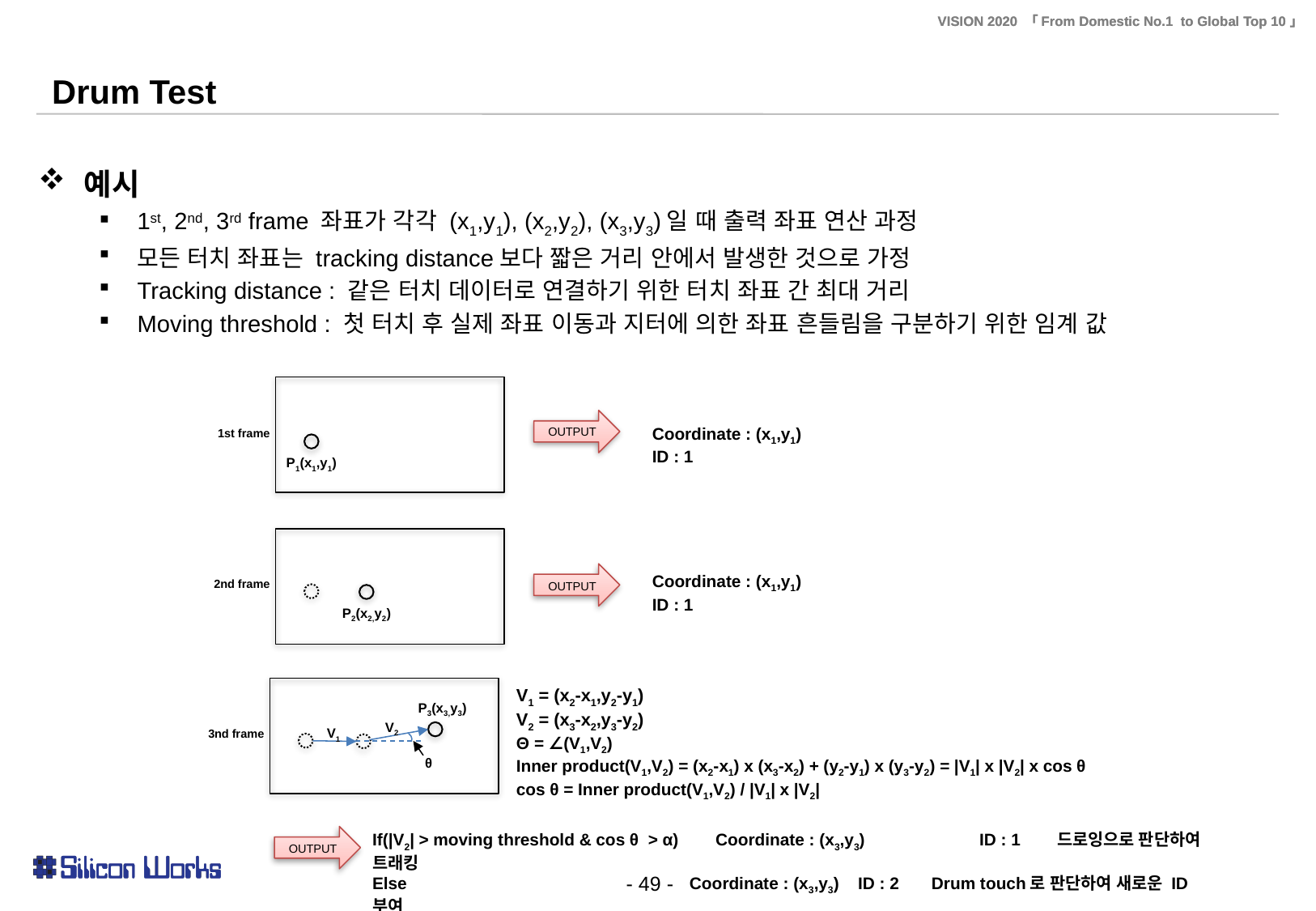

Drum Test
예시
1st, 2nd, 3rd frame 좌표가 각각 (x1,y1), (x2,y2), (x3,y3)일 때 출력 좌표 연산 과정
모든 터치 좌표는 tracking distance보다 짧은 거리 안에서 발생한 것으로 가정
Tracking distance : 같은 터치 데이터로 연결하기 위한 터치 좌표 간 최대 거리
Moving threshold : 첫 터치 후 실제 좌표 이동과 지터에 의한 좌표 흔들림을 구분하기 위한 임계 값

Coordinate : (x1,y1)
ID : 1
OUTPUT
1st frame

P1(x1,y1)

Coordinate : (x1,y1)
ID : 1
2nd frame
OUTPUT

P2(x2,y2)

V1 = (x2-x1,y2-y1)
V2 = (x3-x2,y3-y2)
Θ = ∠(V1,V2)
Inner product(V1,V2) = (x2-x1) x (x3-x2) + (y2-y1) x (y3-y2) = |V1| x |V2| x cos θ
cos θ = Inner product(V1,V2) / |V1| x |V2|
P3(x3,y3)
V2
V1
3nd frame

θ
If(|V2| > moving threshold & cos θ  > α)        Coordinate : (x3,y3)	ID : 1       드로잉으로 판단하여 트래킹
Else               		                Coordinate : (x3,y3)	ID : 2       Drum touch로 판단하여 새로운 ID 부여

OUTPUT